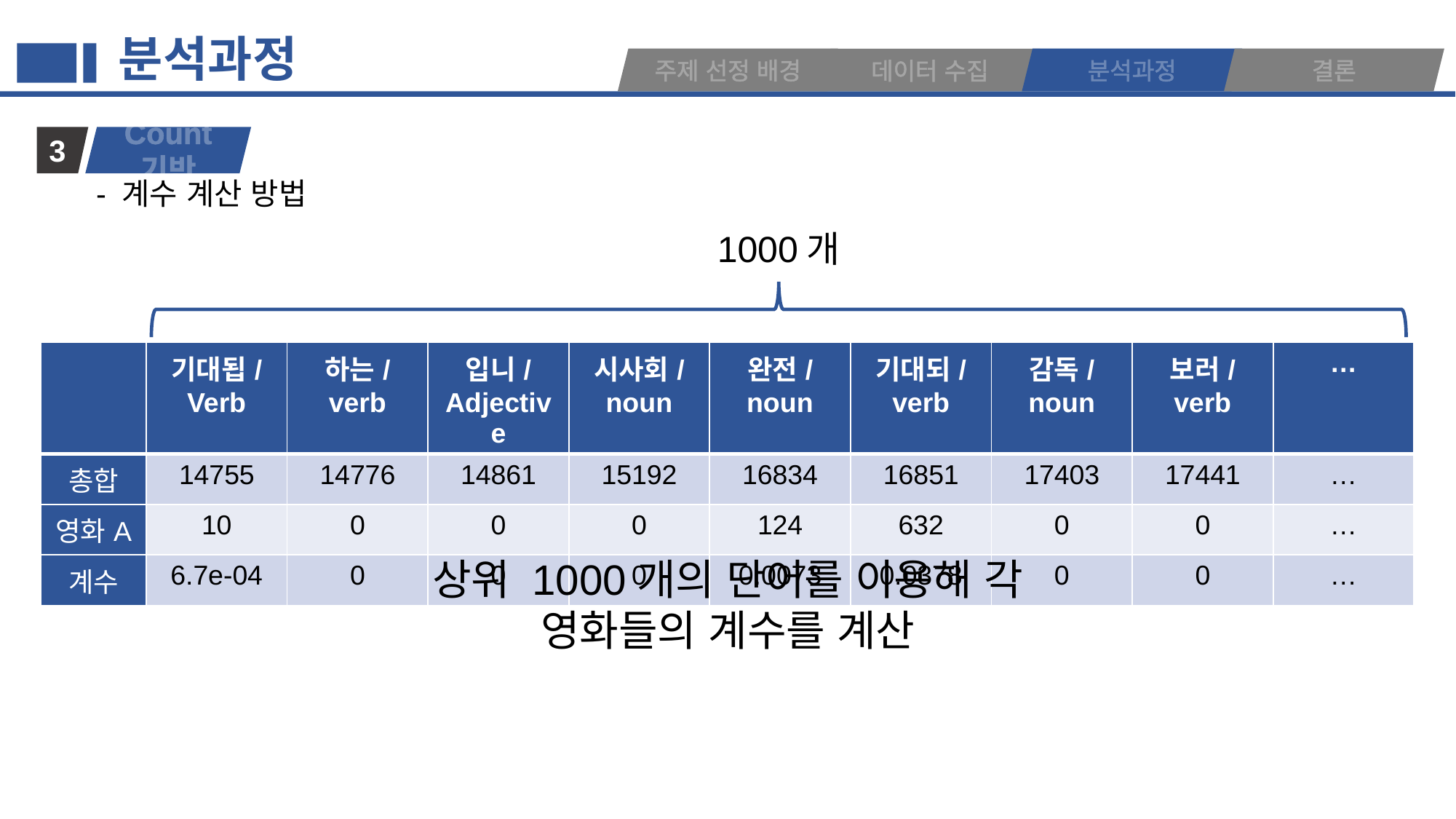

분석과정

주제 선정 배경
분석과정
결론
데이터 수집

Count 기반
3
- 계수 계산 방법
1000개
|  | 기대됩/Verb | 하는/verb | 입니/Adjective | 시사회/noun | 완전/noun | 기대되/verb | 감독/noun | 보러/verb | … |
| --- | --- | --- | --- | --- | --- | --- | --- | --- | --- |
| 총합 | 14755 | 14776 | 14861 | 15192 | 16834 | 16851 | 17403 | 17441 | … |
| 영화A | 10 | 0 | 0 | 0 | 124 | 632 | 0 | 0 | … |
| 계수 | 6.7e-04 | 0 | 0 | 0 | 0.0073 | 0.0378 | 0 | 0 | … |
상위 1000개의 단어를 이용해 각 영화들의 계수를 계산